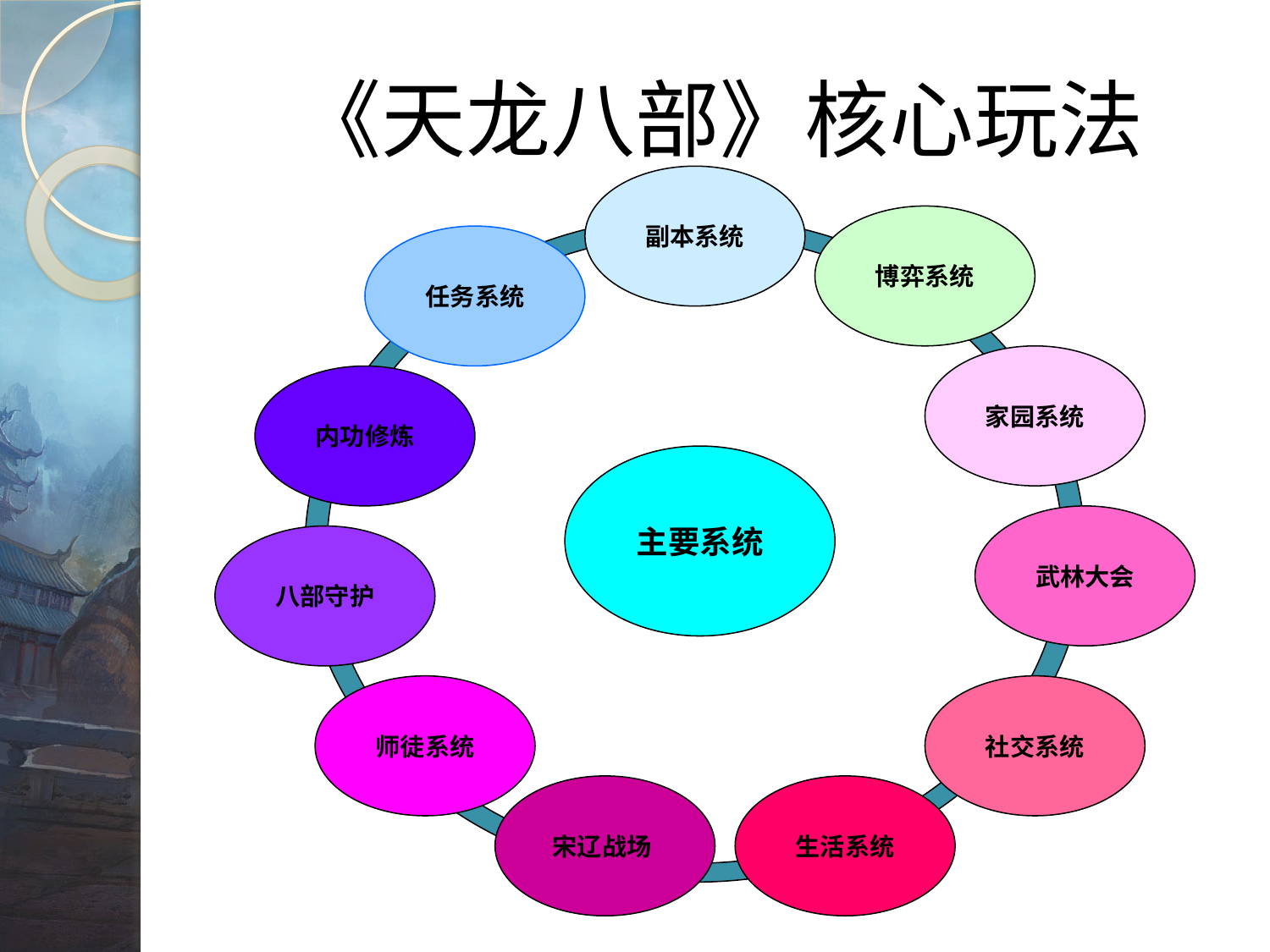

# 《天龙八部》核心玩法
副本系统
博弈系统

任务系统
家园系统
内功修炼
主要系统
武林大会
八部守护
师徒系统
社交系统
宋辽战场
生活系统